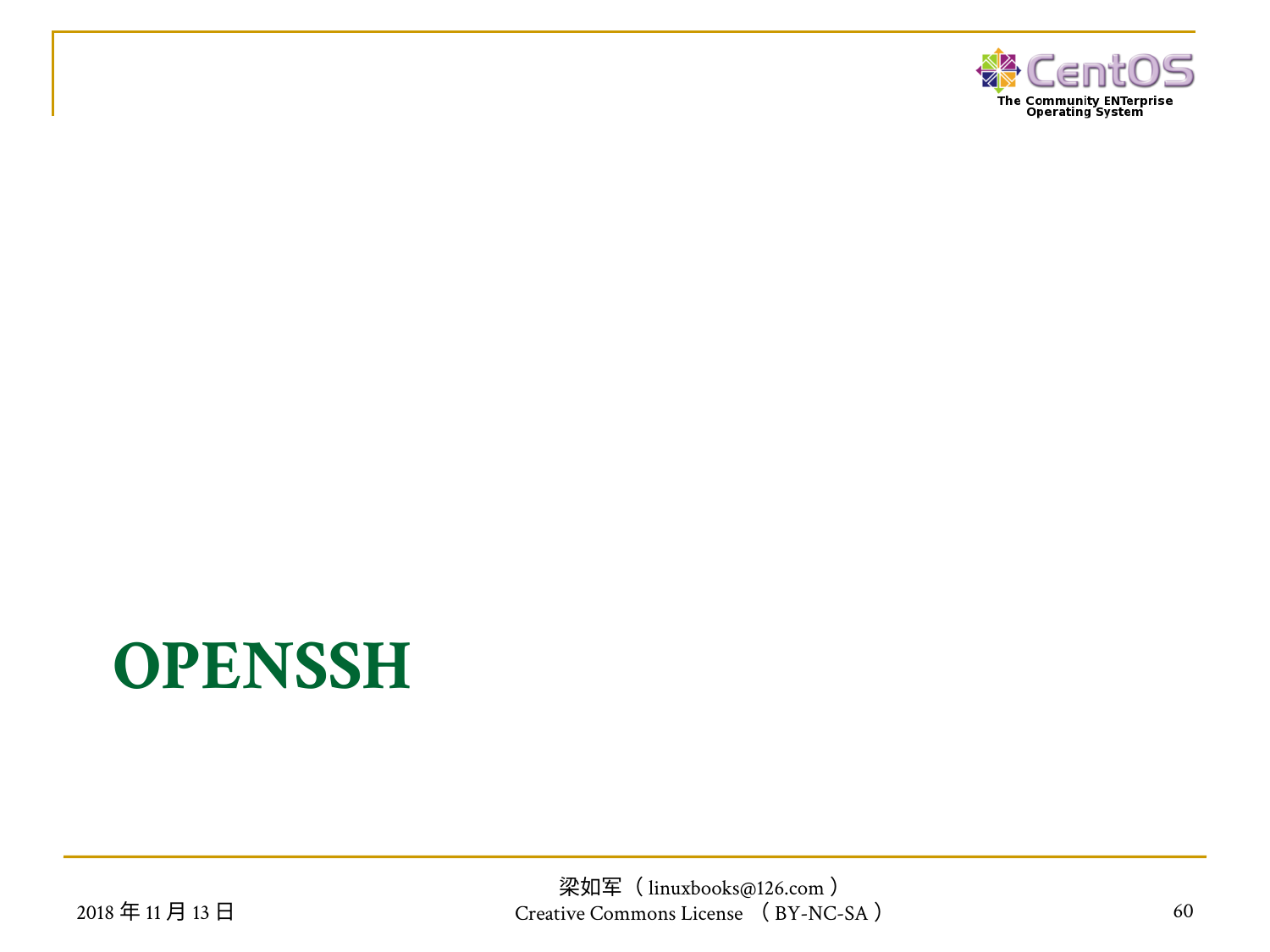

# OpenssH
2018年11月13日
60
梁如军（linuxbooks@126.com）
Creative Commons License（BY-NC-SA）